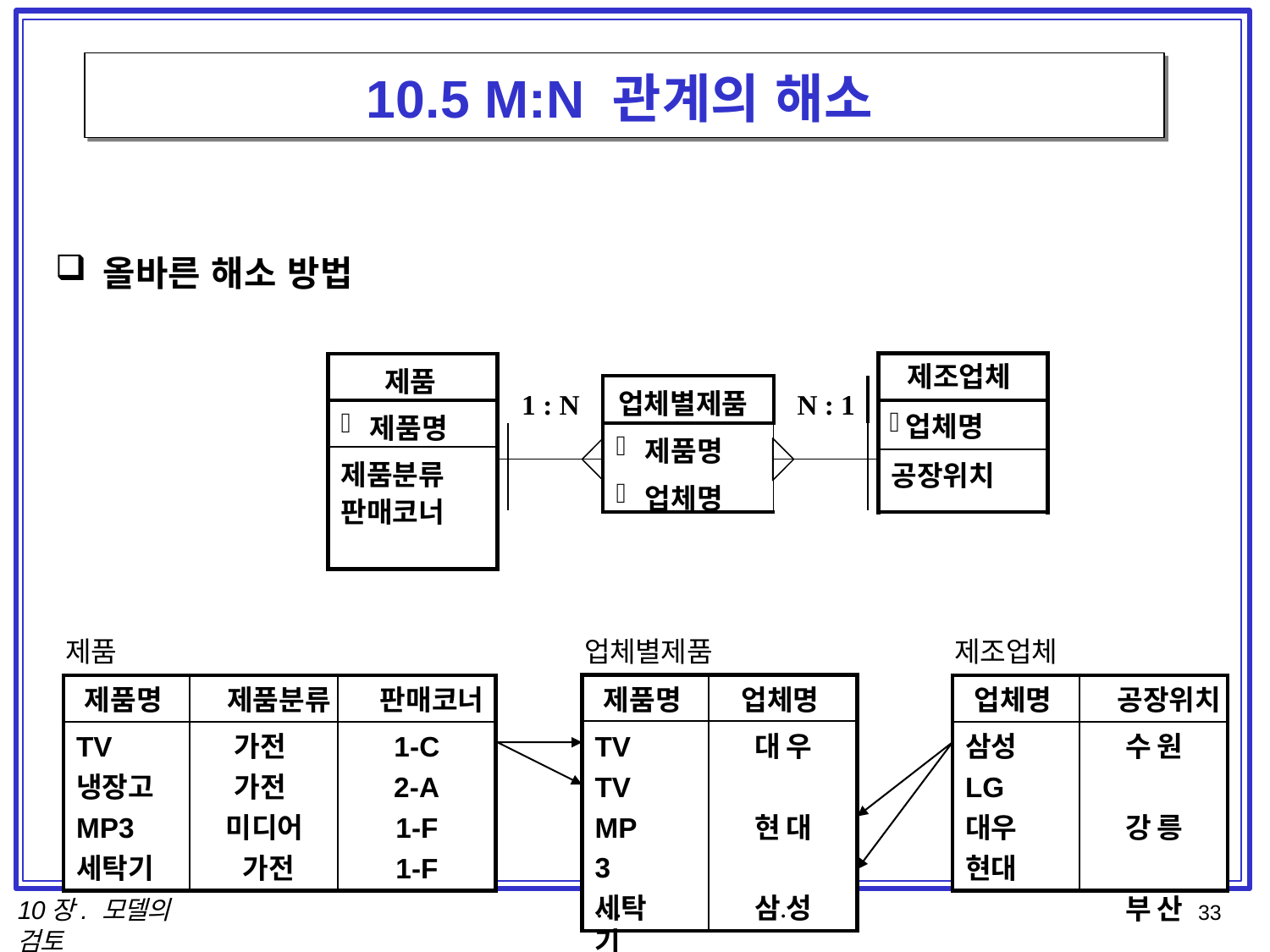

# 10.5 M:N 관계의 해소
올바른 해소 방법
제조업체
업체명  공장위치

| 제품 |
| --- |
| 제품명 |
| 제품분류 판매코너 |
|  | 1 : N | 업체별제품 | N : 1 |  |
| --- | --- | --- | --- | --- |
|  |  | 제품명 업체명 |  |  |

업체별제품
제품
제조업체

제품명
업체명
제품명	제품분류	판매코너
업체명	공장위치
TV  TV  MP3
세탁기
대우  현대  삼성  삼성
TV
냉장고
MP3
세탁기
가전  가전  미디어  가전
1-C
2-A
1-F
1-F
삼성
LG
대우
현대
수원  강릉  부산  광주

…
…
10장. 모델의 검토
33